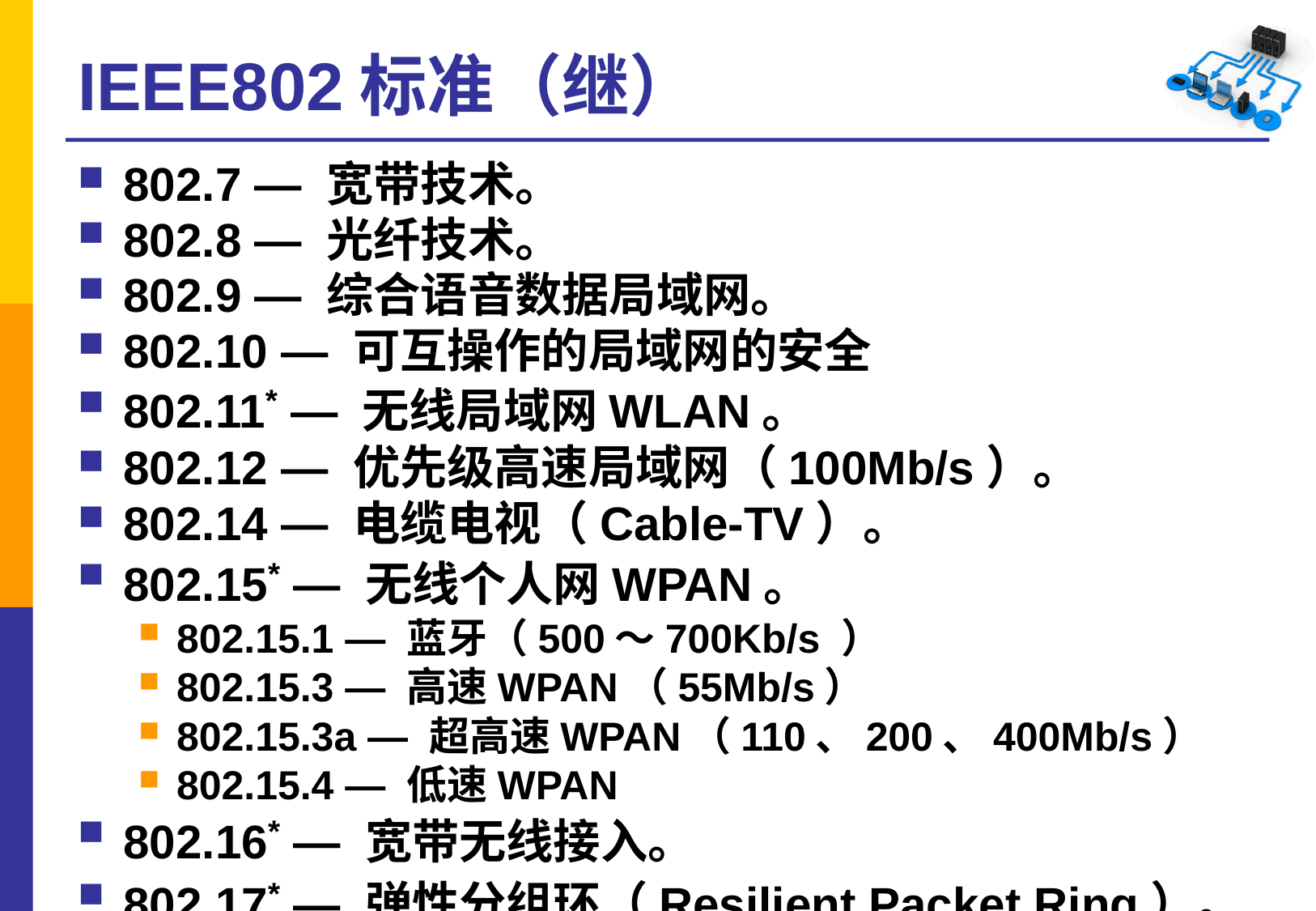

# IEEE802标准（继）
802.7 — 宽带技术。
802.8 — 光纤技术。
802.9 — 综合语音数据局域网。
802.10 — 可互操作的局域网的安全
802.11* — 无线局域网WLAN。
802.12 — 优先级高速局域网（100Mb/s）。
802.14 — 电缆电视（Cable-TV）。
802.15* — 无线个人网WPAN。
802.15.1 — 蓝牙（500～700Kb/s ）
802.15.3 — 高速WPAN（55Mb/s）
802.15.3a — 超高速WPAN（110、200、400Mb/s）
802.15.4 — 低速WPAN
802.16* — 宽带无线接入。
802.17* — 弹性分组环（Resilient Packet Ring）。